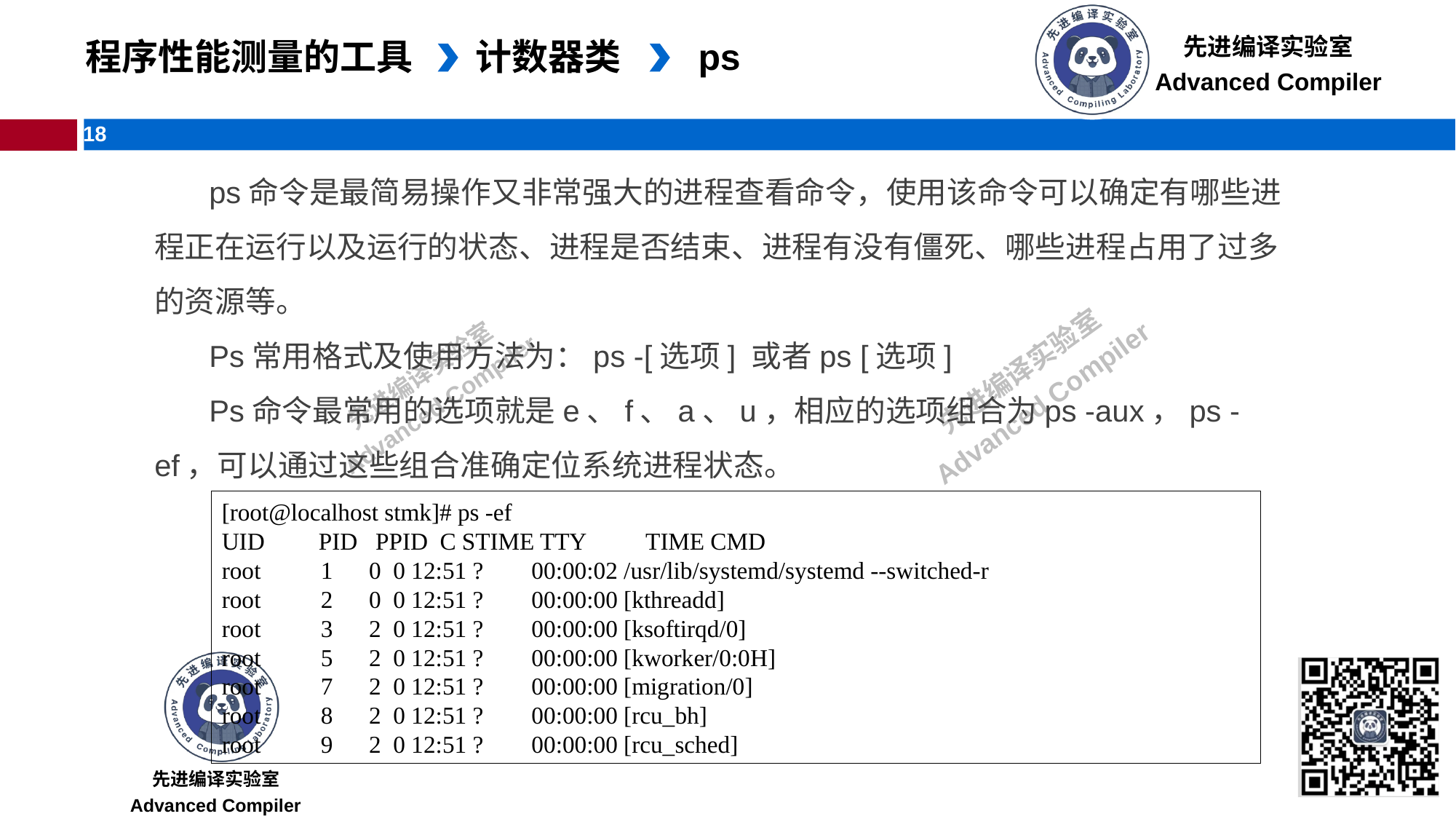

程序性能测量的工具
计数器类
ps

ps命令是最简易操作又非常强大的进程查看命令，使用该命令可以确定有哪些进程正在运行以及运行的状态、进程是否结束、进程有没有僵死、哪些进程占用了过多的资源等。
Ps常用格式及使用方法为：ps -[选项] 或者ps [选项]
Ps命令最常用的选项就是e、f、a、u，相应的选项组合为ps -aux，ps -ef，可以通过这些组合准确定位系统进程状态。
[root@localhost stmk]# ps -ef
UID         PID   PPID  C STIME TTY          TIME CMD
root          1      0  0 12:51 ?        00:00:02 /usr/lib/systemd/systemd --switched-r
root          2      0  0 12:51 ?        00:00:00 [kthreadd]
root          3      2  0 12:51 ?        00:00:00 [ksoftirqd/0]
root          5      2  0 12:51 ?        00:00:00 [kworker/0:0H]
root          7      2  0 12:51 ?        00:00:00 [migration/0]
root          8      2  0 12:51 ?        00:00:00 [rcu_bh]
root          9      2  0 12:51 ?        00:00:00 [rcu_sched]